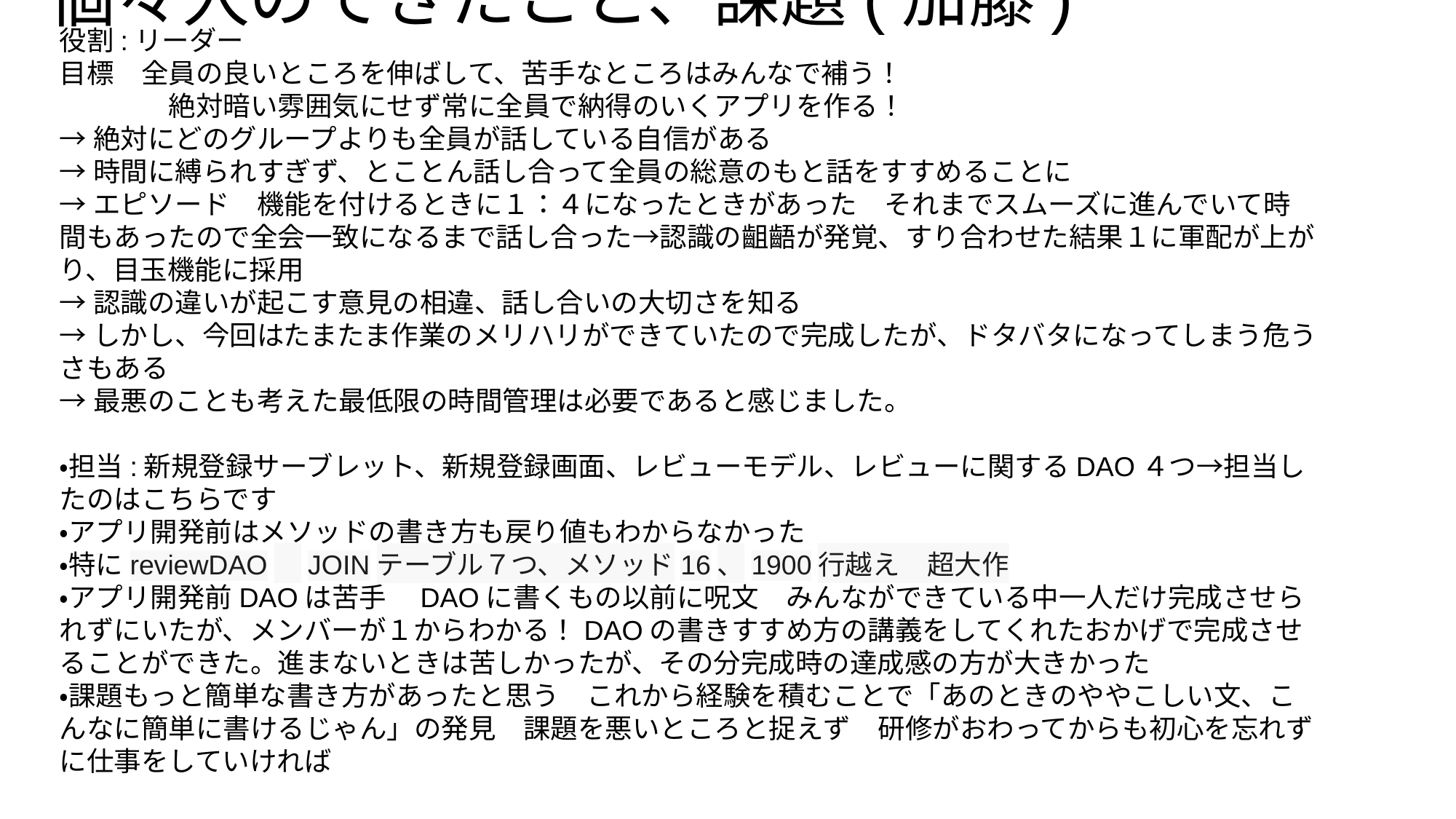

# 個々人のできたこと、課題(加藤)
役割:リーダー
目標　全員の良いところを伸ばして、苦手なところはみんなで補う！
	絶対暗い雰囲気にせず常に全員で納得のいくアプリを作る！
→絶対にどのグループよりも全員が話している自信がある
→時間に縛られすぎず、とことん話し合って全員の総意のもと話をすすめることに
→エピソード　機能を付けるときに１：４になったときがあった　それまでスムーズに進んでいて時間もあったので全会一致になるまで話し合った→認識の齟齬が発覚、すり合わせた結果１に軍配が上がり、目玉機能に採用
→認識の違いが起こす意見の相違、話し合いの大切さを知る
→しかし、今回はたまたま作業のメリハリができていたので完成したが、ドタバタになってしまう危うさもある
→最悪のことも考えた最低限の時間管理は必要であると感じました。

・担当:新規登録サーブレット、新規登録画面、レビューモデル、レビューに関するDAO４つ→担当したのはこちらです
・アプリ開発前はメソッドの書き方も戻り値もわからなかった
・特にreviewDAO　JOINテーブル７つ、メソッド16、1900行越え　超大作
・アプリ開発前DAOは苦手　DAOに書くもの以前に呪文　みんなができている中一人だけ完成させられずにいたが、メンバーが１からわかる！DAOの書きすすめ方の講義をしてくれたおかげで完成させることができた。進まないときは苦しかったが、その分完成時の達成感の方が大きかった
・課題もっと簡単な書き方があったと思う　これから経験を積むことで「あのときのややこしい文、こんなに簡単に書けるじゃん」の発見　課題を悪いところと捉えず　研修がおわってからも初心を忘れずに仕事をしていければ